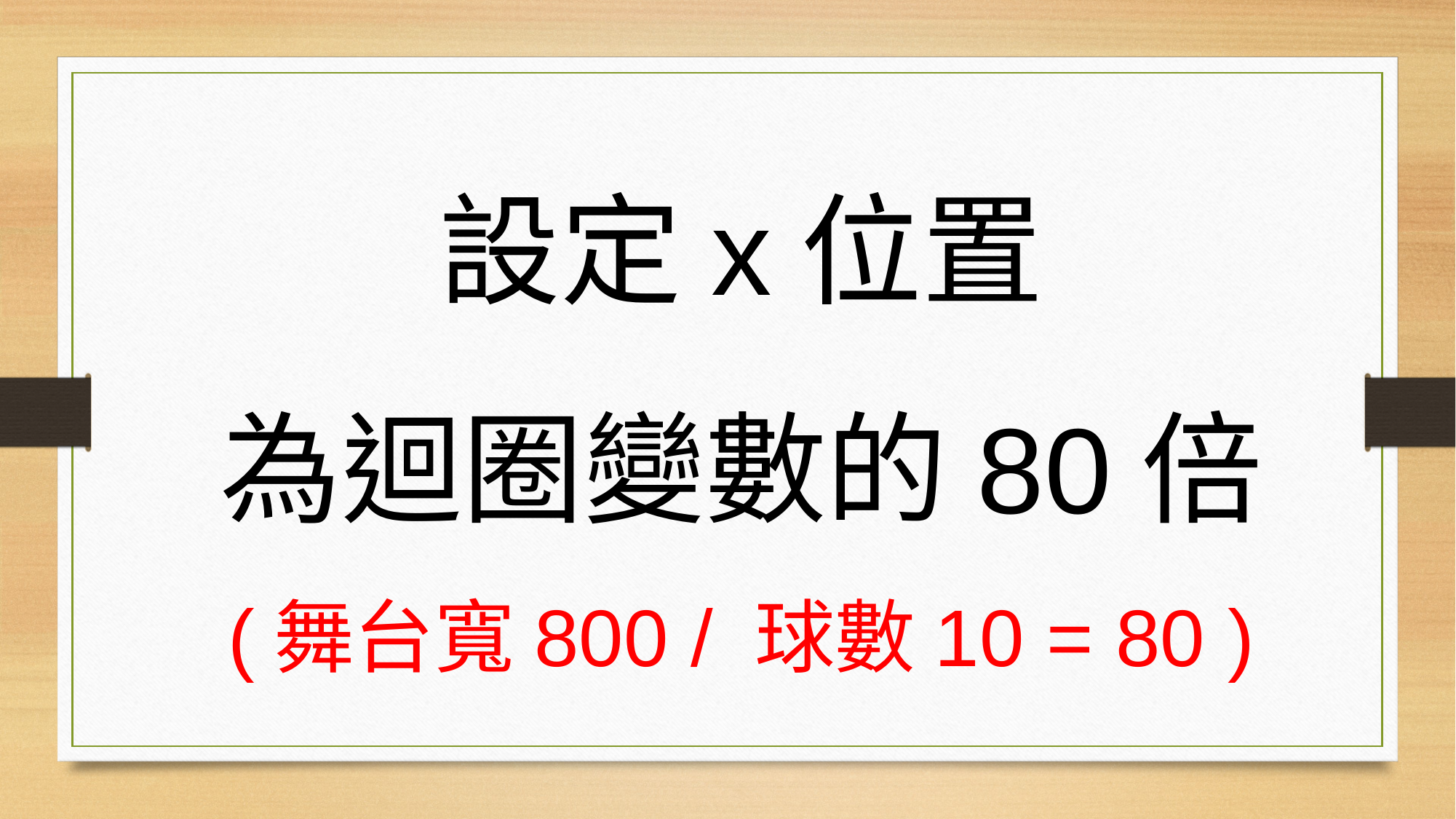

# 設定x位置 為迴圈變數的80倍 (舞台寬800 / 球數10 = 80 )